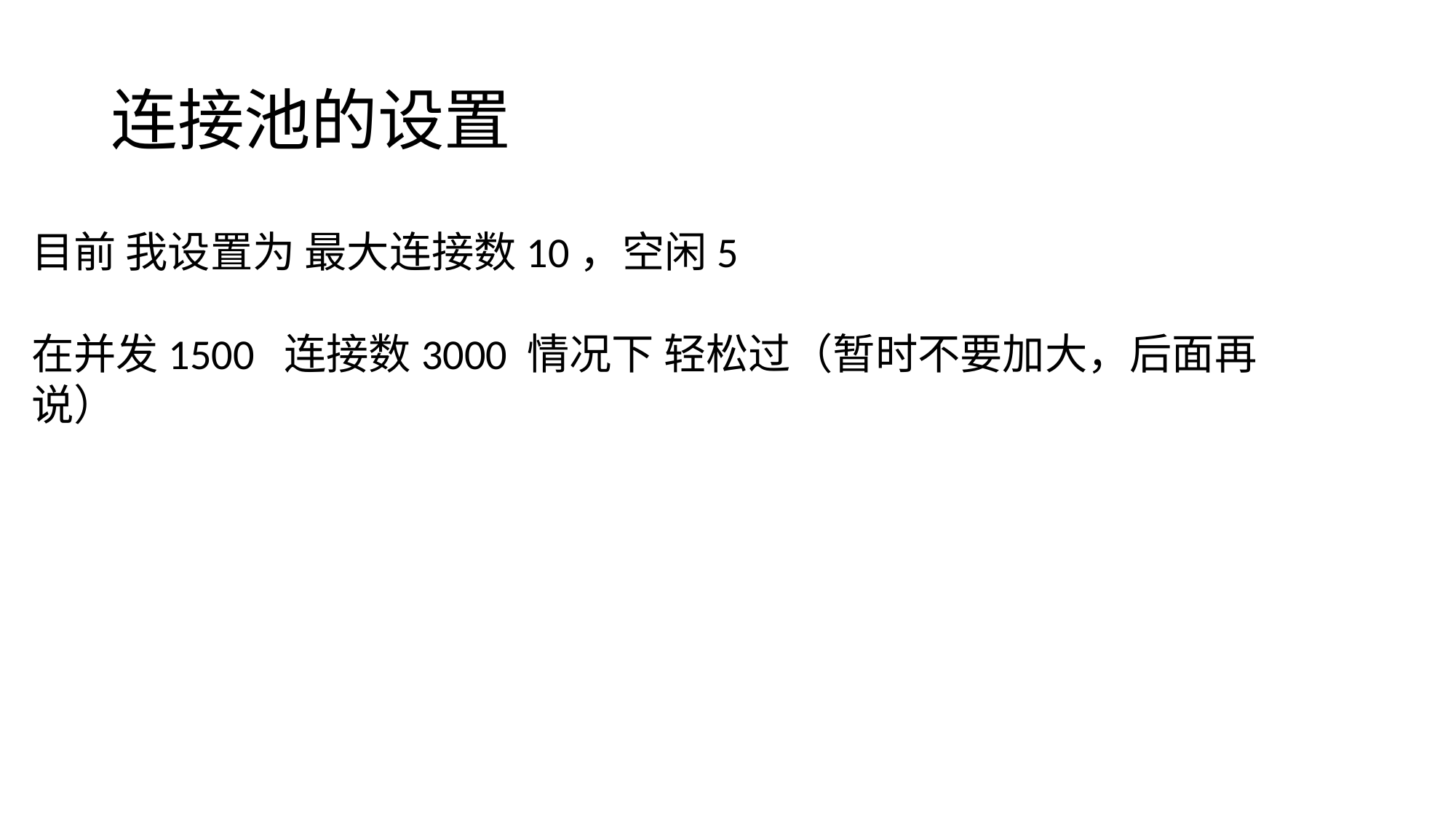

# 连接池的设置
目前 我设置为 最大连接数10，空闲5

在并发1500  连接数3000 情况下 轻松过（暂时不要加大，后面再说）